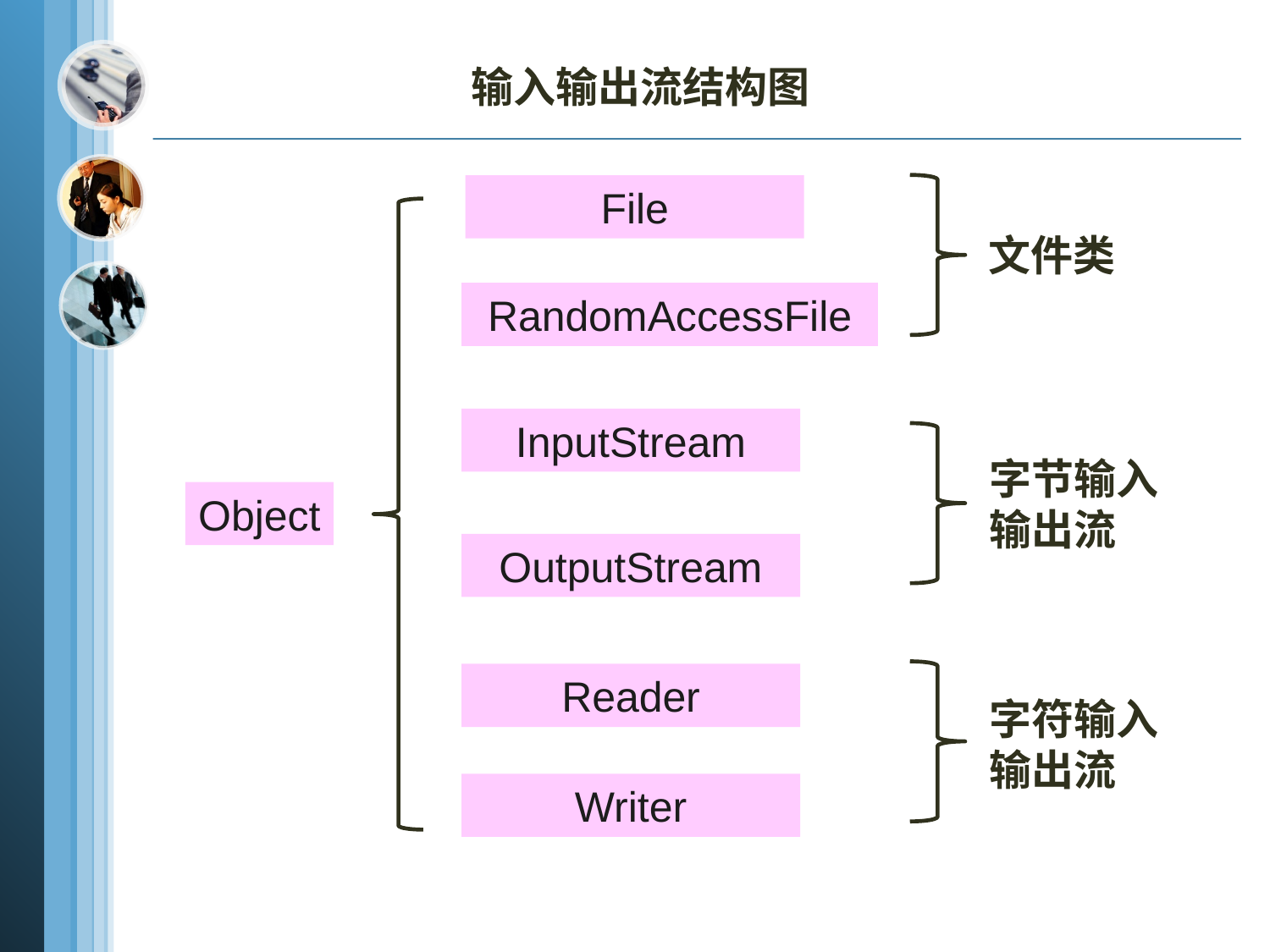

输入输出流结构图

File
RandomAccessFile
InputStream
Object
OutputStream
Reader
Writer

文件类

字节输入
输出流

字符输入
输出流